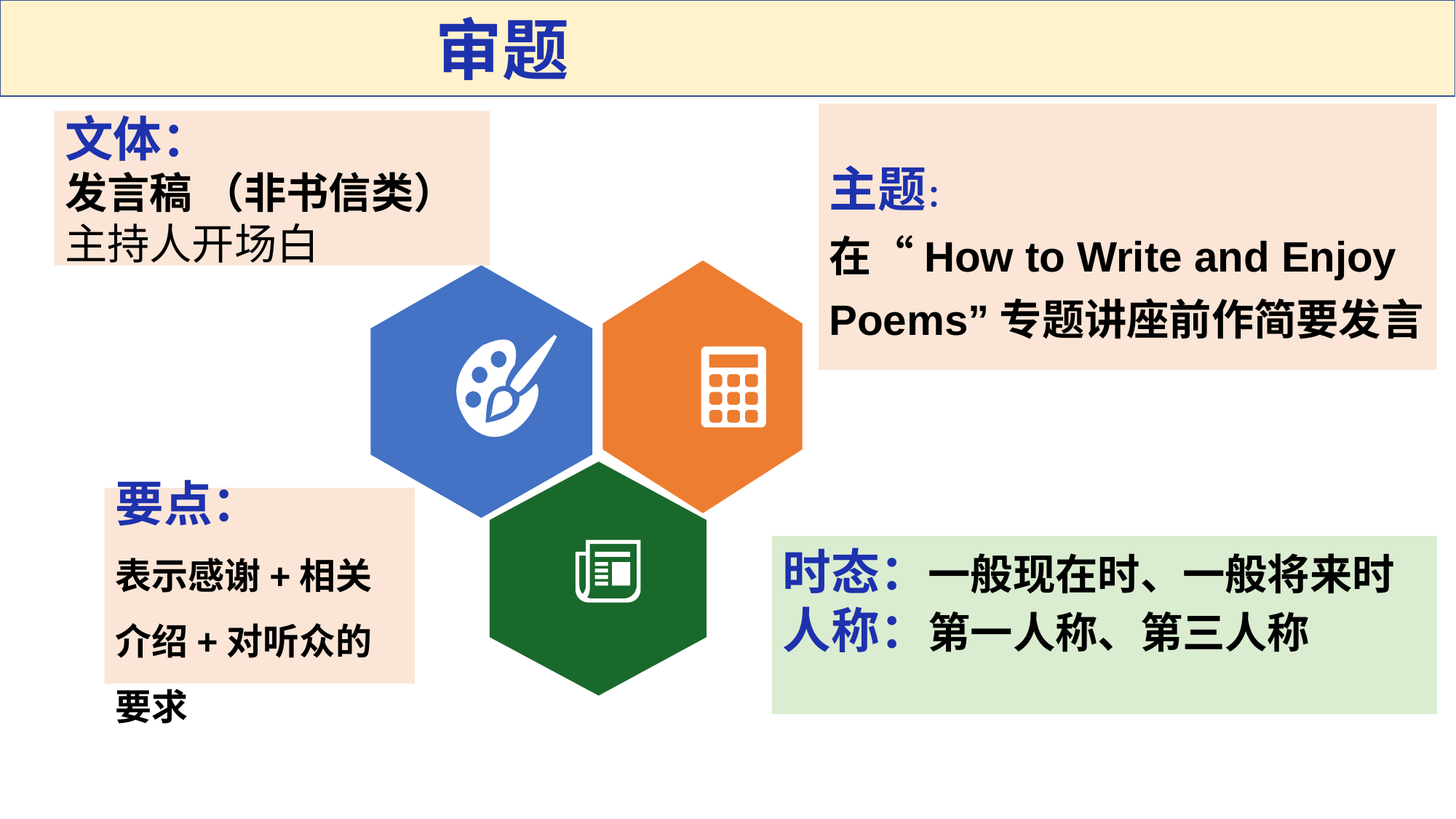

# 审题
主题：
在“How to Write and Enjoy Poems”专题讲座前作简要发言
文体：
发言稿 （非书信类）
主持人开场白

要点：
表示感谢+相关介绍+对听众的要求
时态：一般现在时、一般将来时
人称：第一人称、第三人称